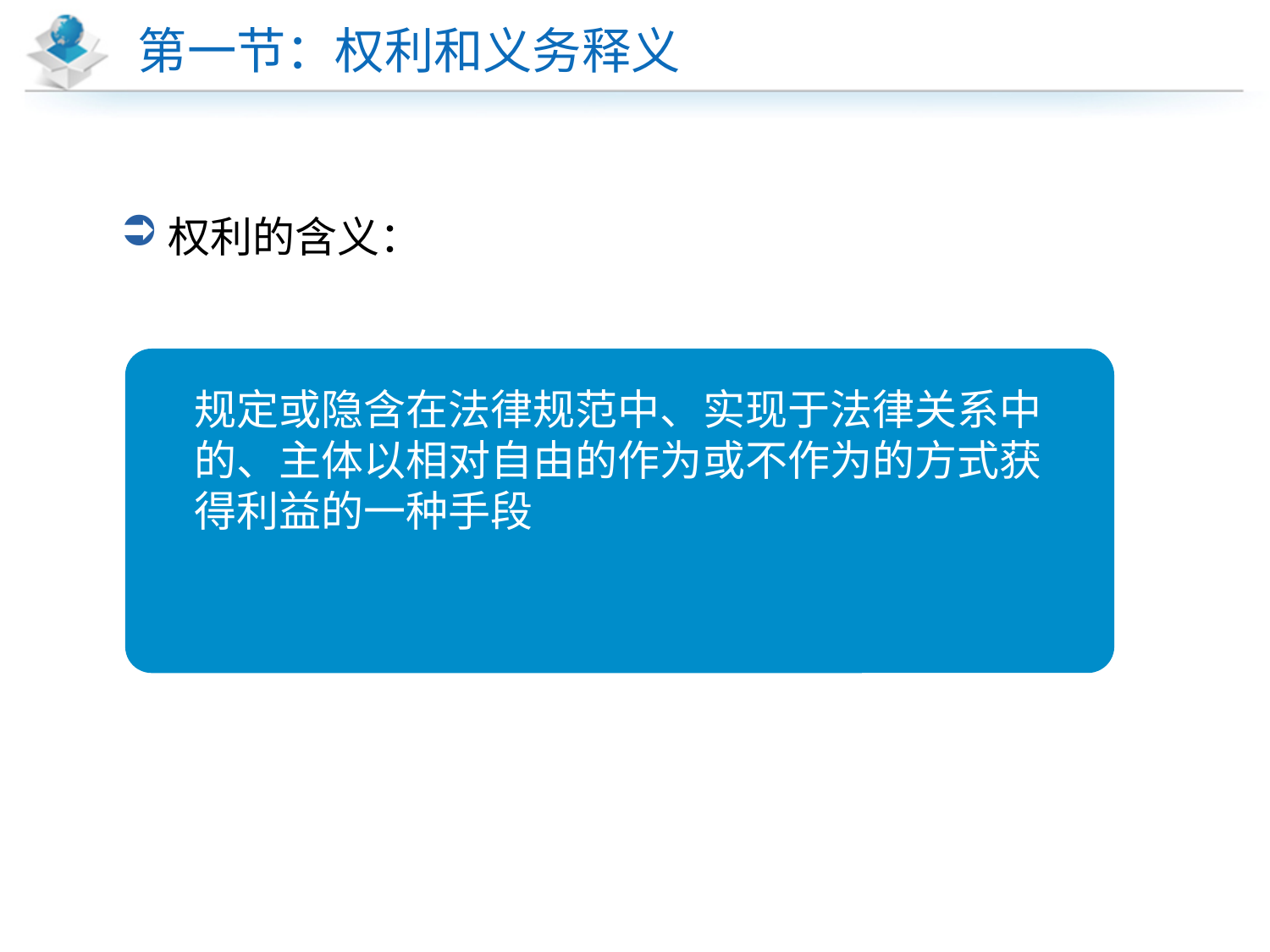

# 第一节：权利和义务释义
权利的含义：

规定或隐含在法律规范中、实现于法律关系中的、主体以相对自由的作为或不作为的方式获得利益的一种手段